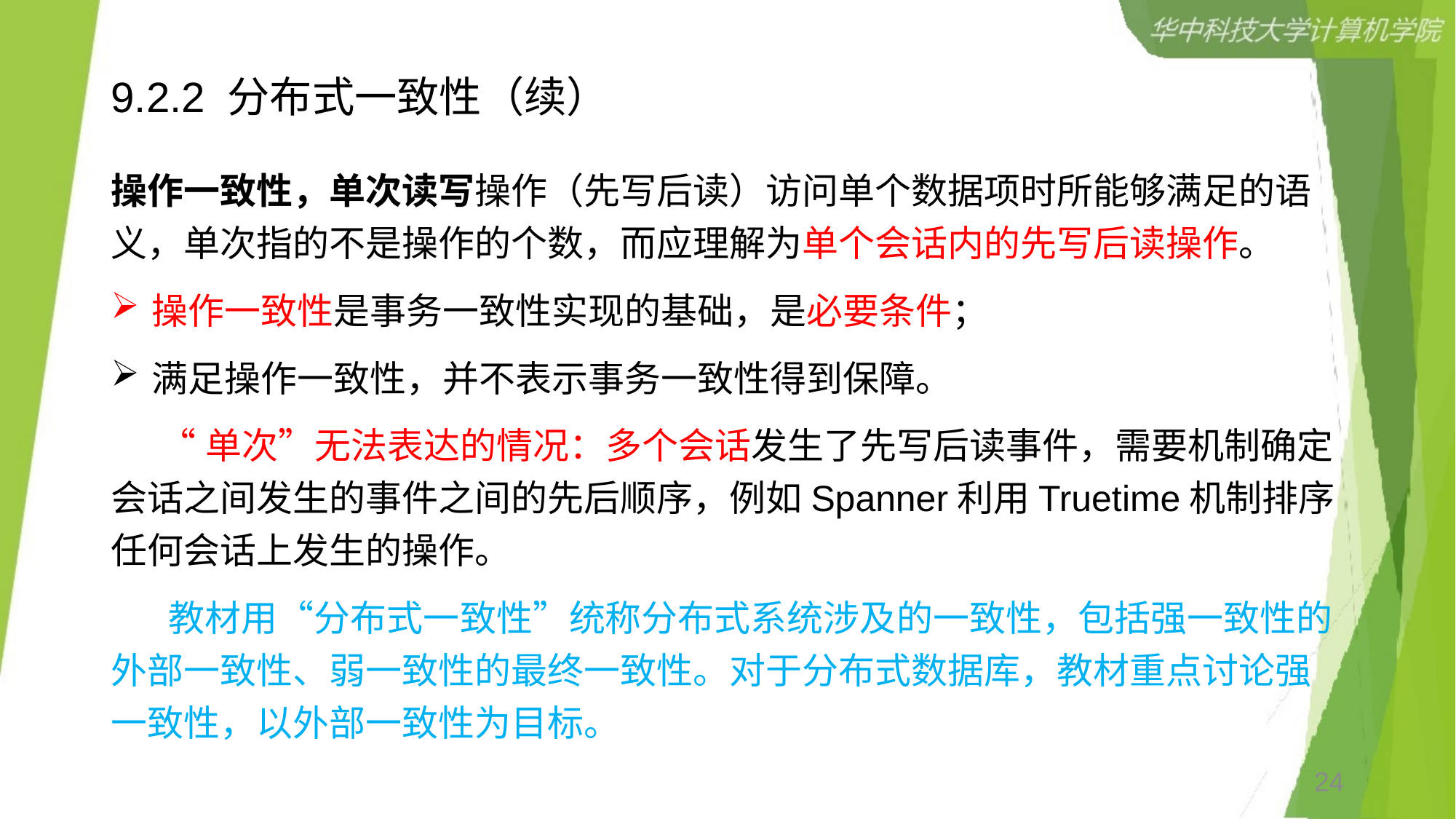

# 9.2.2 分布式一致性（续）
操作一致性，单次读写操作（先写后读）访问单个数据项时所能够满足的语义，单次指的不是操作的个数，而应理解为单个会话内的先写后读操作。
操作一致性是事务一致性实现的基础，是必要条件；
满足操作一致性，并不表示事务一致性得到保障。
      “单次”无法表达的情况：多个会话发生了先写后读事件，需要机制确定会话之间发生的事件之间的先后顺序，例如Spanner利用Truetime机制排序任何会话上发生的操作。
      教材用“分布式一致性”统称分布式系统涉及的一致性，包括强一致性的外部一致性、弱一致性的最终一致性。对于分布式数据库，教材重点讨论强一致性，以外部一致性为目标。
24